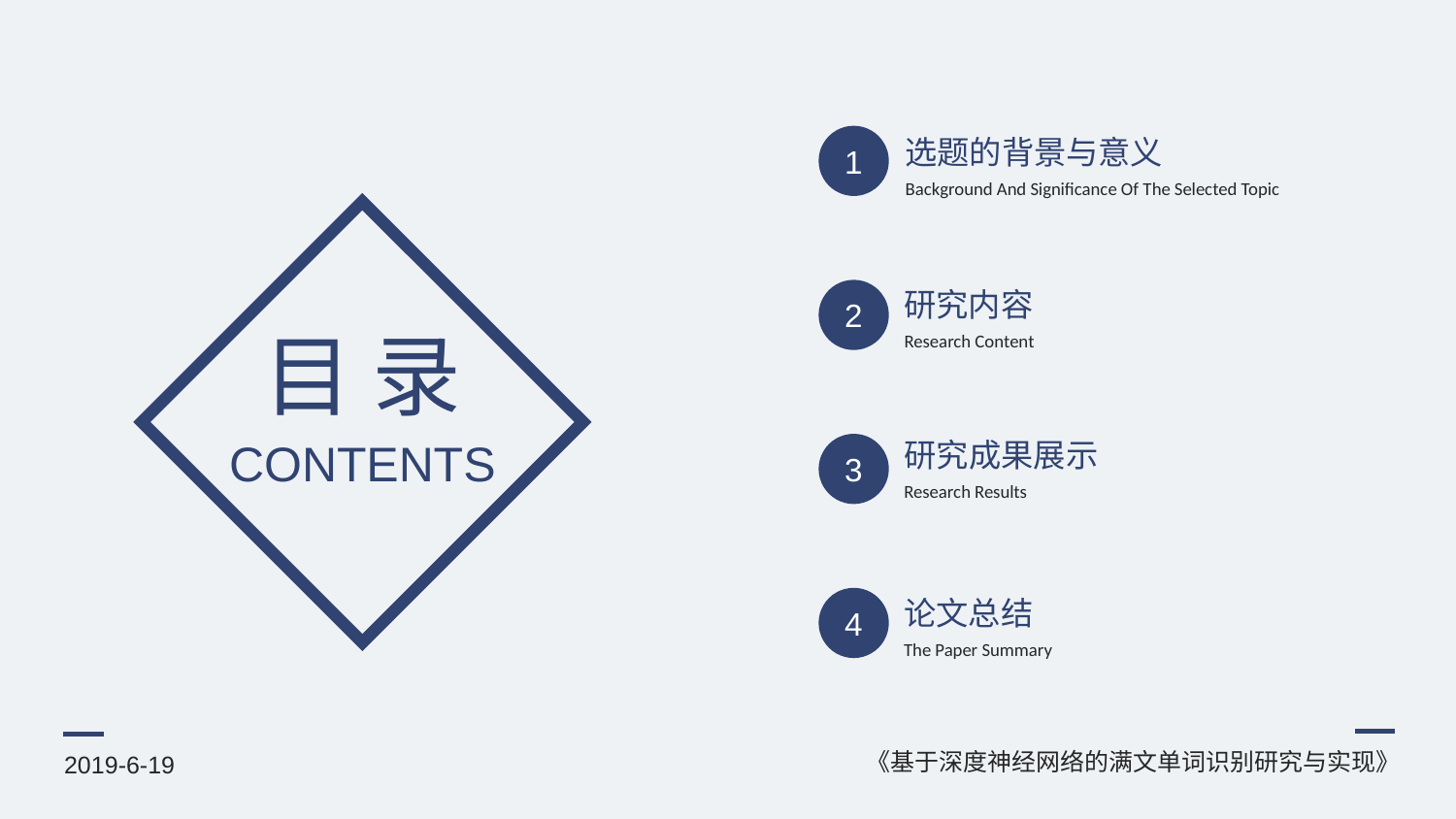

选题的背景与意义
1
Background And Significance Of The Selected Topic

研究内容
2
目 录
Research Content
CONTENTS
研究成果展示
3
Research Results
论文总结
4
The Paper Summary
《基于深度神经网络的满文单词识别研究与实现》
2019-6-19